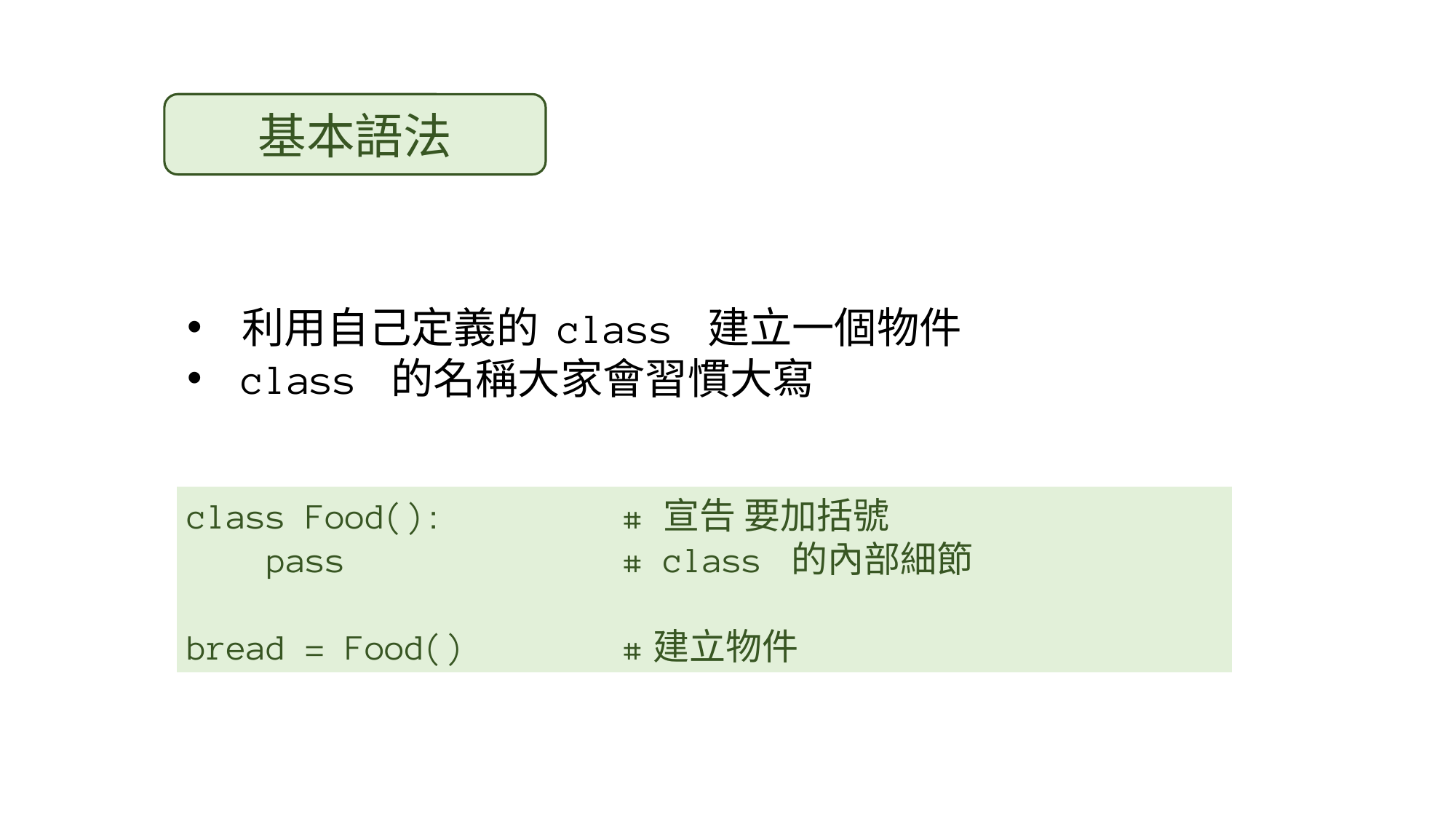

基本語法
利用自己定義的 class 建立一個物件
class 的名稱大家會習慣大寫
class Food():    	# 宣告 要加括號
    pass 			# class 的內部細節

bread = Food() 		#建立物件